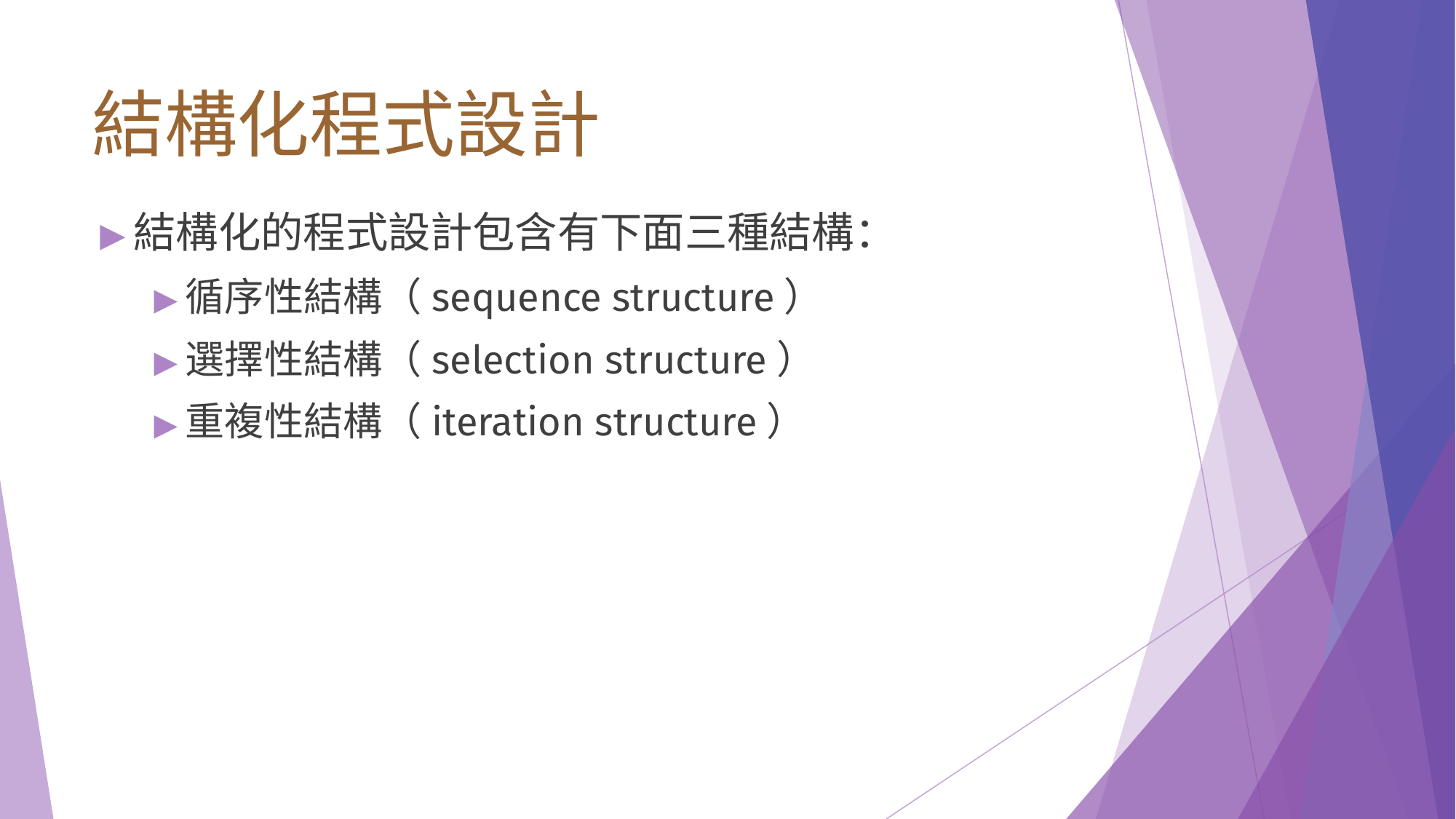

# 結構化程式設計
結構化的程式設計包含有下⾯三種結構：
循序性結構（sequence structure）
選擇性結構（selection structure）
重複性結構（iteration structure）